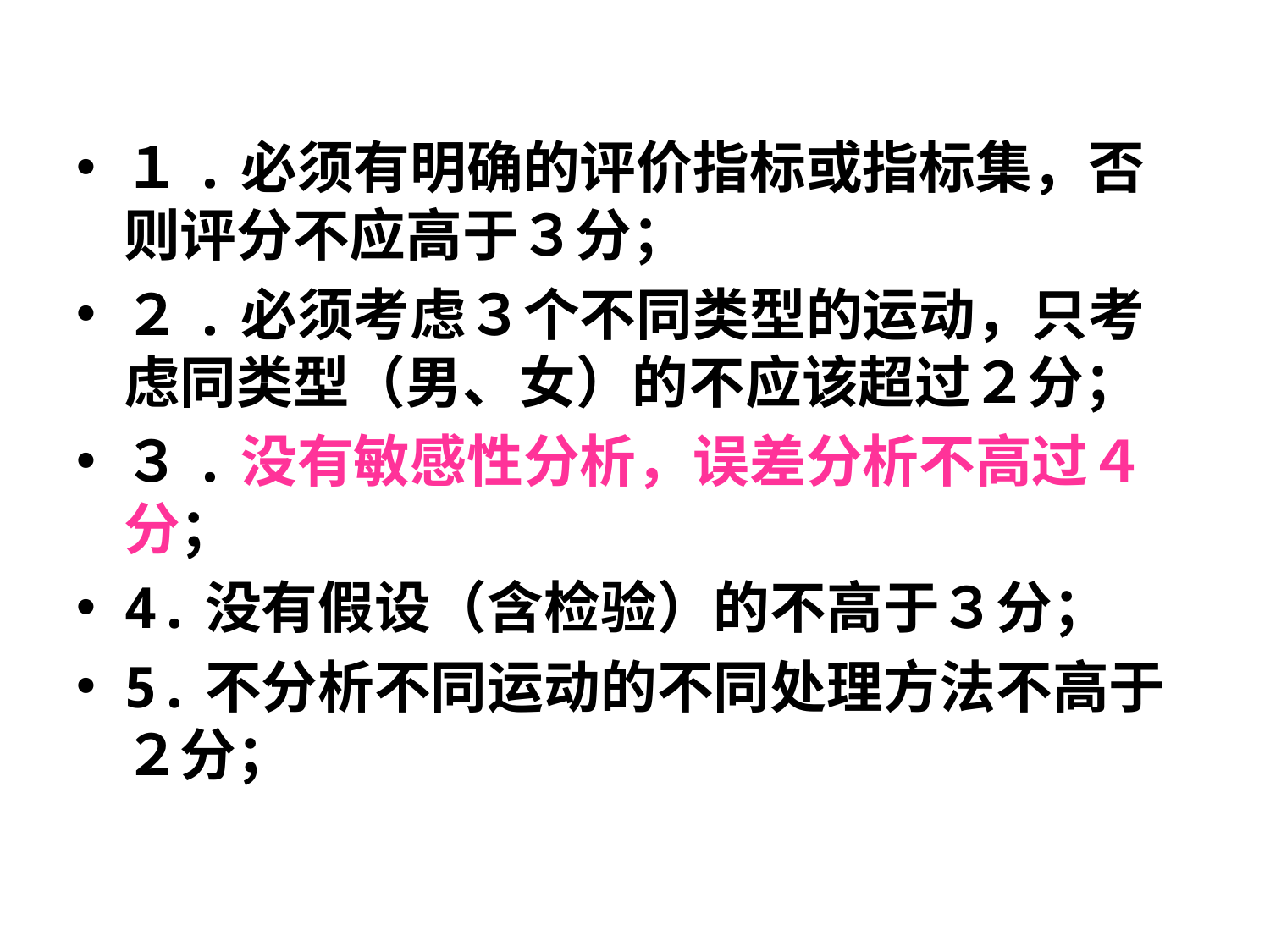

１.必须有明确的评价指标或指标集，否则评分不应高于３分；
２.必须考虑３个不同类型的运动，只考虑同类型（男、女）的不应该超过２分；
３.没有敏感性分析，误差分析不高过４分；
4.没有假设（含检验）的不高于３分；
5.不分析不同运动的不同处理方法不高于２分；